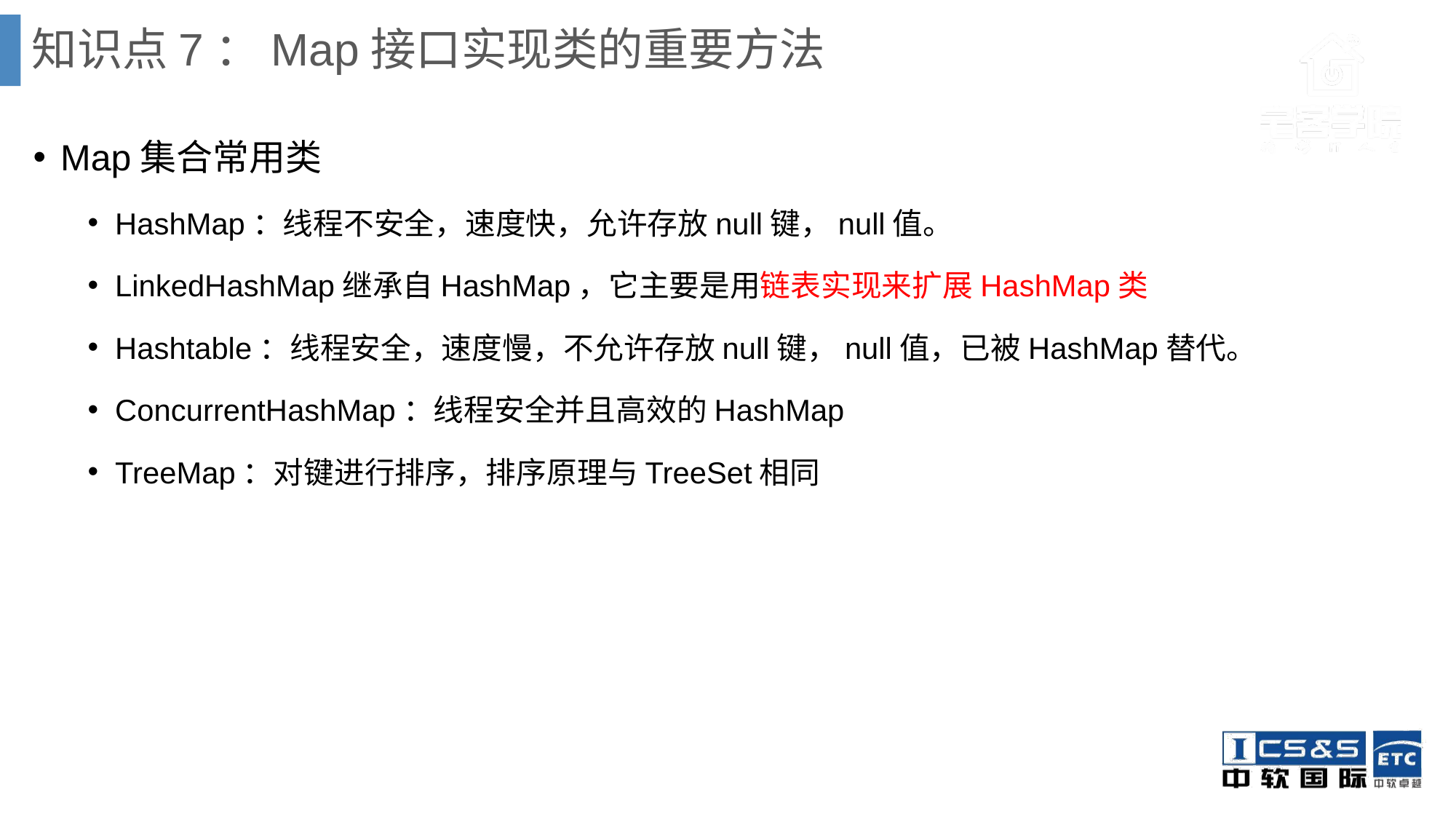

# 知识点7：Map接口实现类的重要方法
Map集合常用类
HashMap：线程不安全，速度快，允许存放null键，null值。
LinkedHashMap继承自HashMap，它主要是用链表实现来扩展HashMap类
Hashtable：线程安全，速度慢，不允许存放null键，null值，已被HashMap替代。
ConcurrentHashMap：线程安全并且高效的HashMap
TreeMap：对键进行排序，排序原理与TreeSet相同